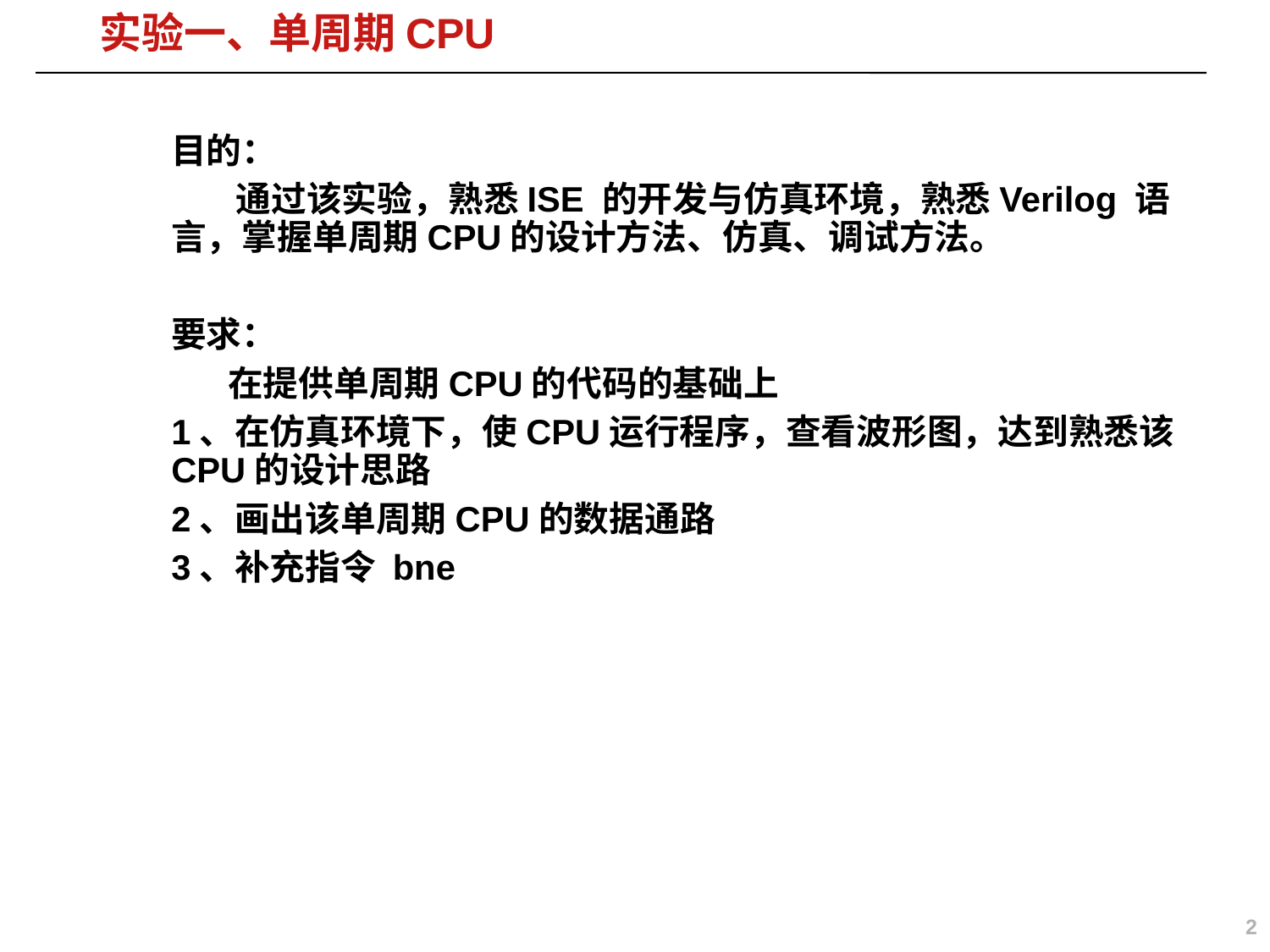

# 实验一、单周期CPU
目的：
       通过该实验，熟悉ISE 的开发与仿真环境，熟悉Verilog 语言，掌握单周期CPU的设计方法、仿真、调试方法。

要求：
      在提供单周期CPU的代码的基础上
1、在仿真环境下，使CPU运行程序，查看波形图，达到熟悉该CPU的设计思路
2、画出该单周期CPU的数据通路
3、补充指令 bne

2